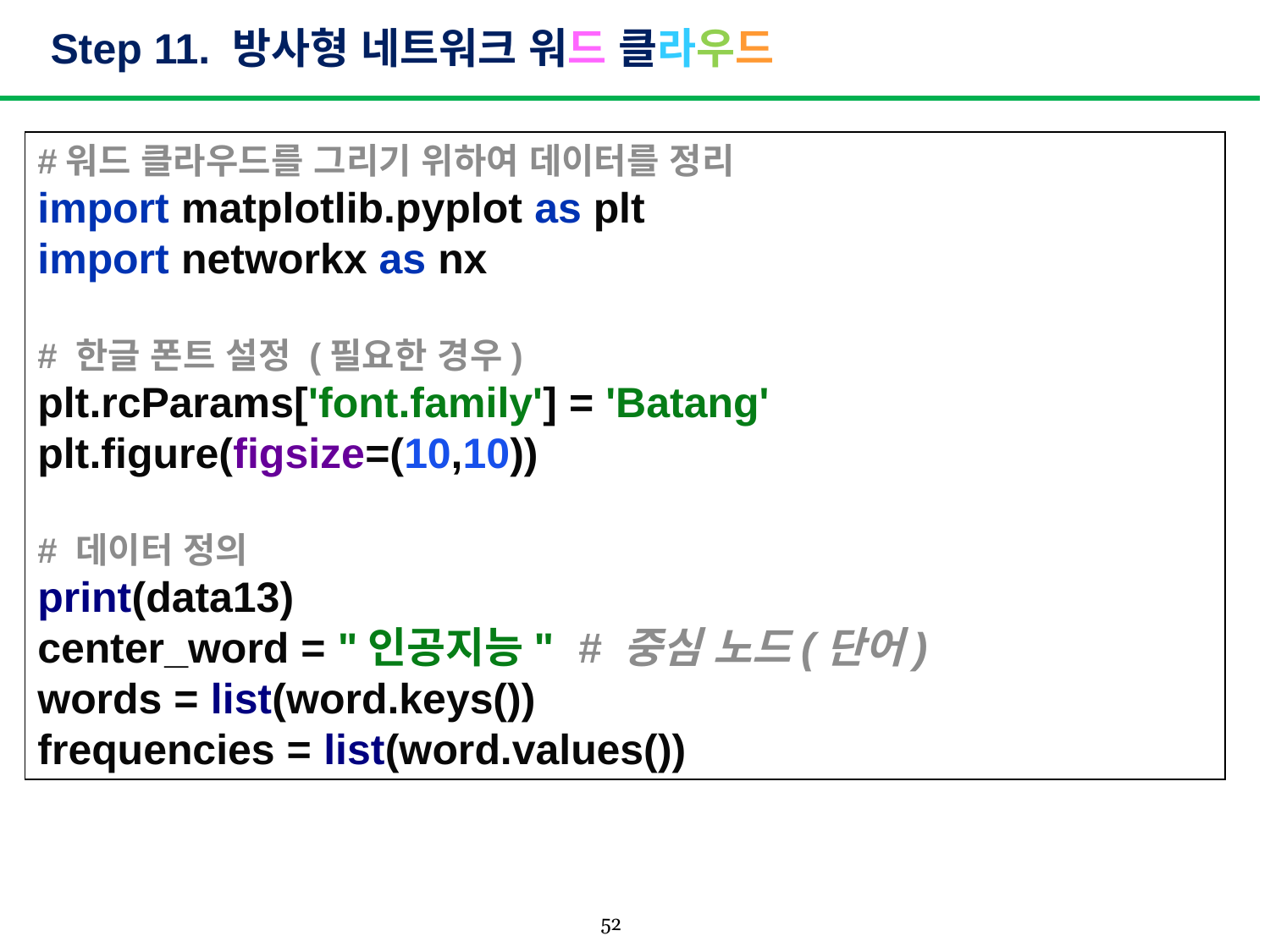

# Step 11. 방사형 네트워크 워드 클라우드
#워드 클라우드를 그리기 위하여 데이터를 정리
import matplotlib.pyplot as plt
import networkx as nx
# 한글 폰트 설정 (필요한 경우)
plt.rcParams['font.family'] = 'Batang'
plt.figure(figsize=(10,10))
# 데이터 정의
print(data13)
center_word = "인공지능"  # 중심 노드(단어)
words = list(word.keys())
frequencies = list(word.values())
52